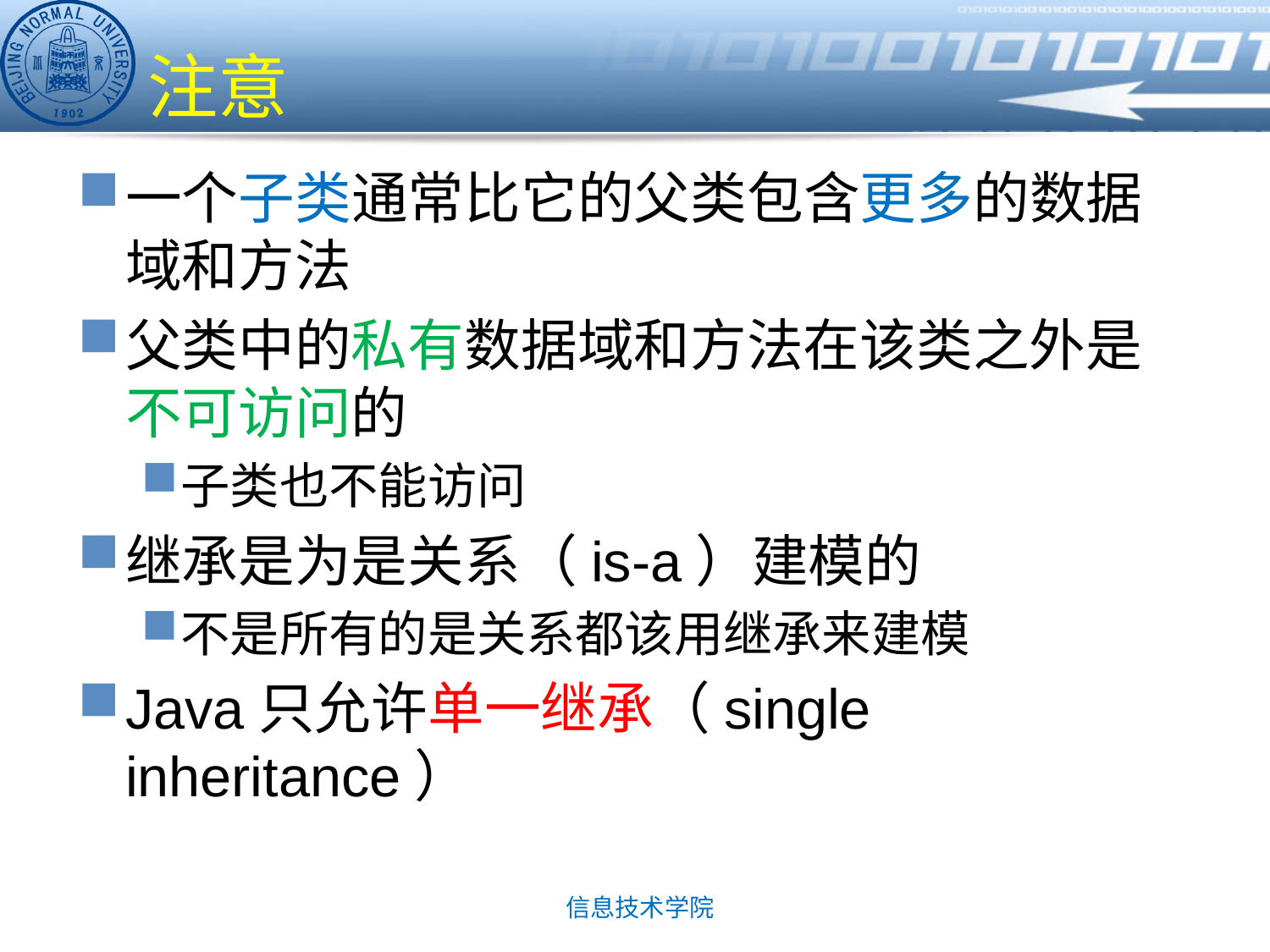

# 注意
一个子类通常比它的父类包含更多的数据域和方法
父类中的私有数据域和方法在该类之外是不可访问的
子类也不能访问
继承是为是关系（is-a）建模的
不是所有的是关系都该用继承来建模
Java只允许单一继承（single inheritance）

9